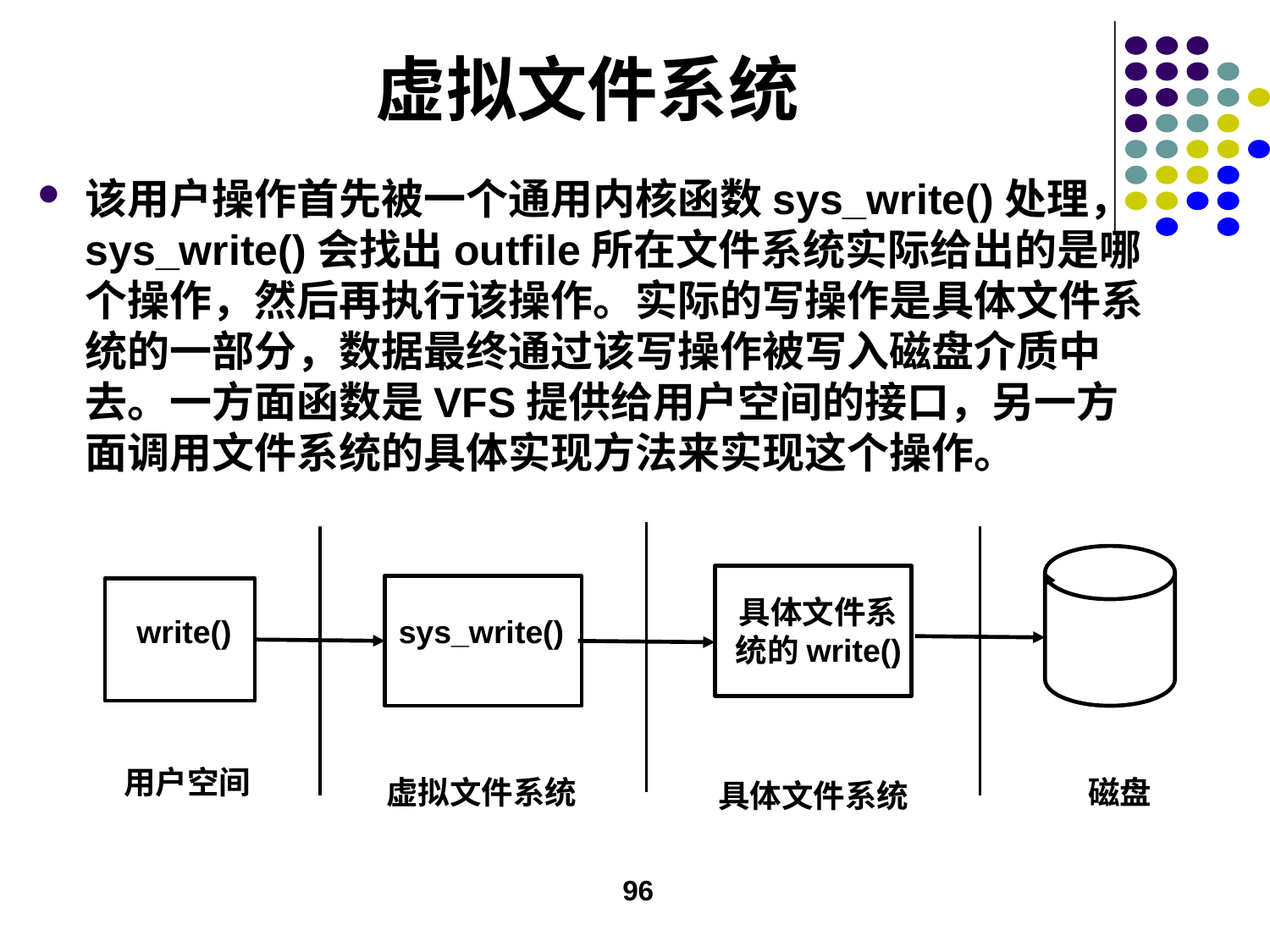

# 虚拟文件系统
该用户操作首先被一个通用内核函数sys_write()处理，sys_write()会找出outfile所在文件系统实际给出的是哪个操作，然后再执行该操作。实际的写操作是具体文件系统的一部分，数据最终通过该写操作被写入磁盘介质中去。一方面函数是VFS提供给用户空间的接口，另一方面调用文件系统的具体实现方法来实现这个操作。

具体文件系
统的write()
write()
sys_write()
用户空间
磁盘
虚拟文件系统
具体文件系统
96